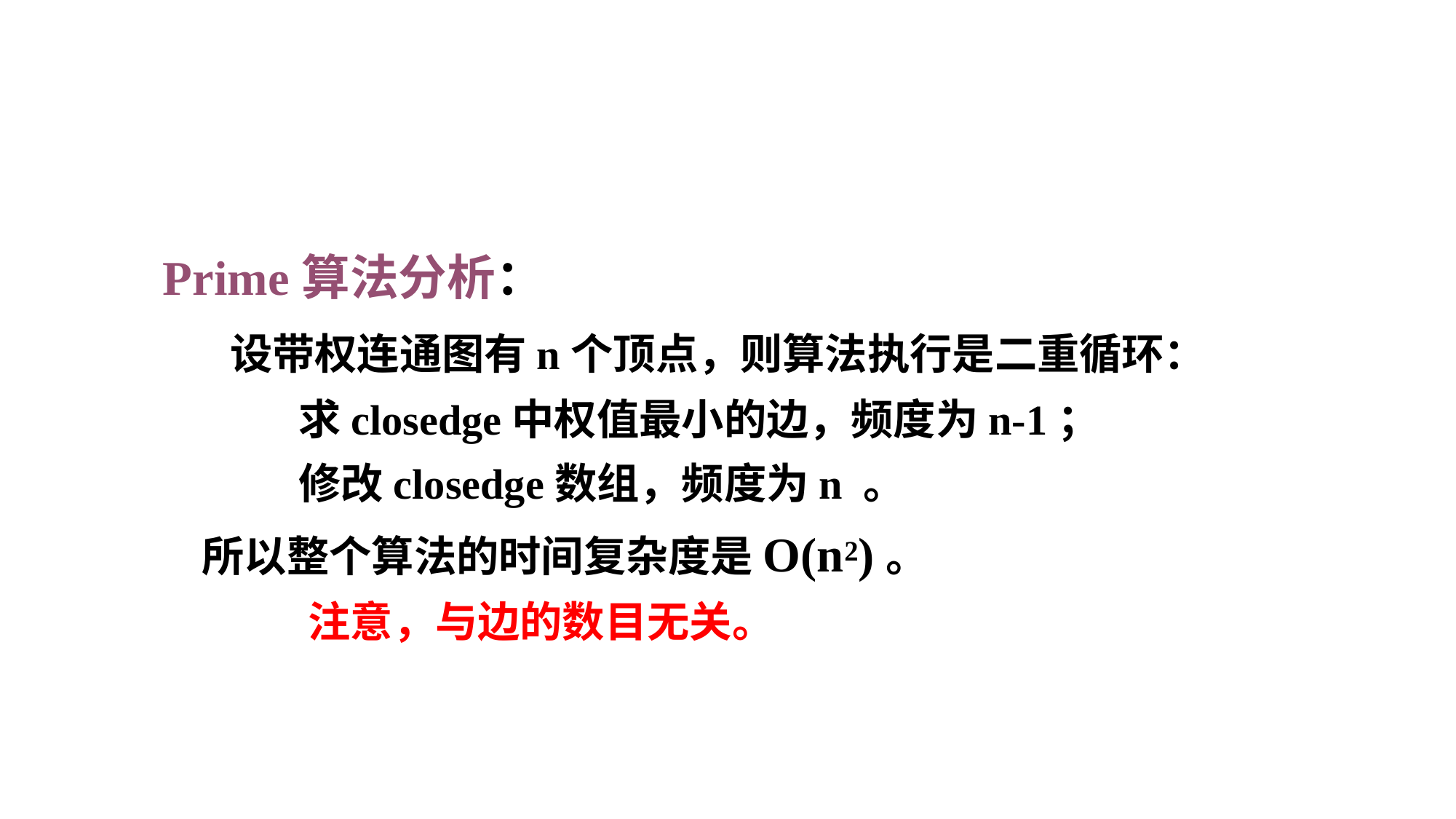

Prime算法分析：
     设带权连通图有n个顶点，则算法执行是二重循环：
             求closedge中权值最小的边，频度为n-1；
             修改closedge数组，频度为n 。
   所以整个算法的时间复杂度是O(n2)。
              注意，与边的数目无关。